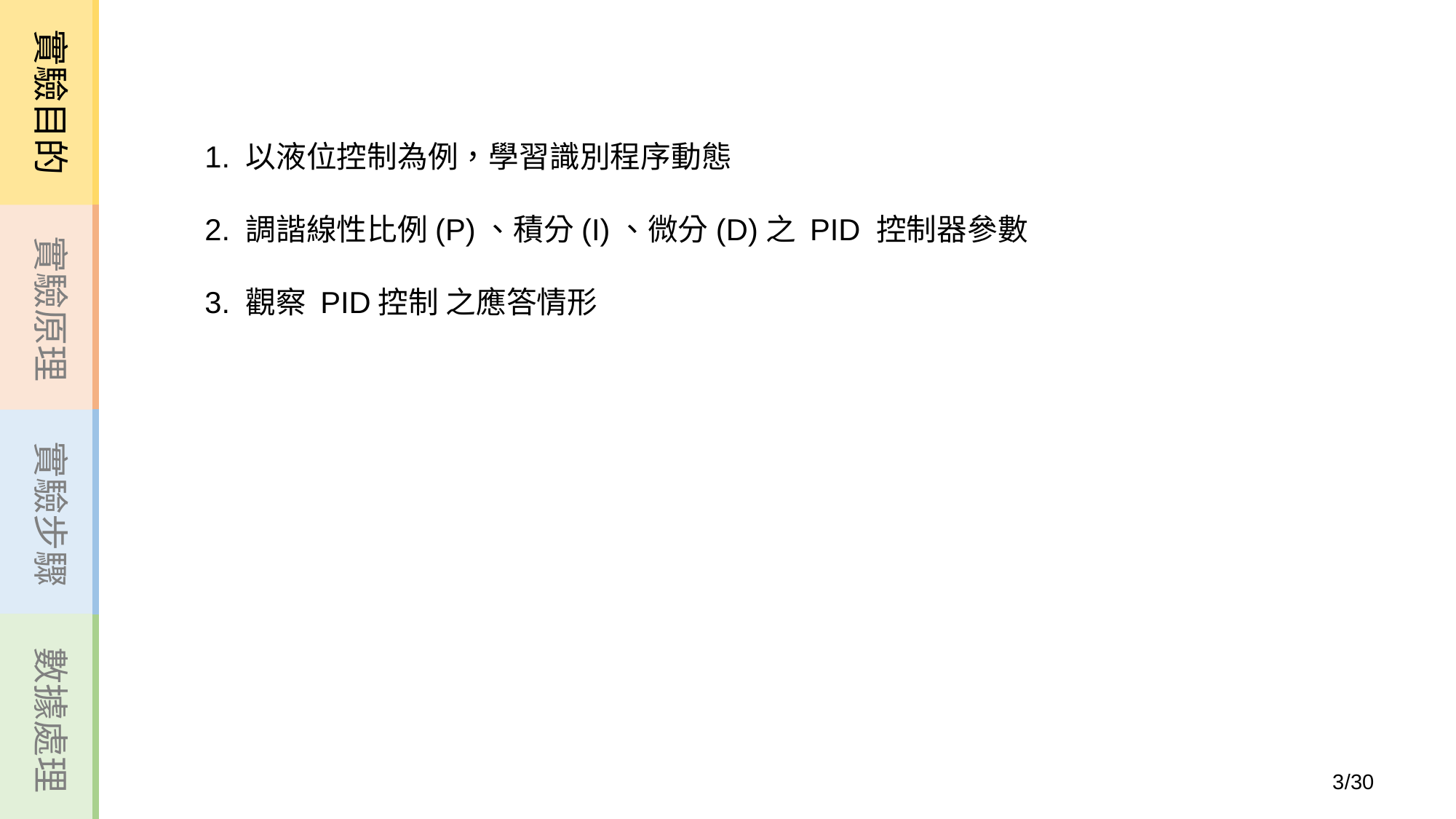

實驗目的

實驗原理

實驗步驟

數據處理
以液位控制為例，學習識別程序動態
調諧線性比例(P)、積分(I)、微分(D)之 PID 控制器參數
觀察 PID控制 之應答情形
3
/30